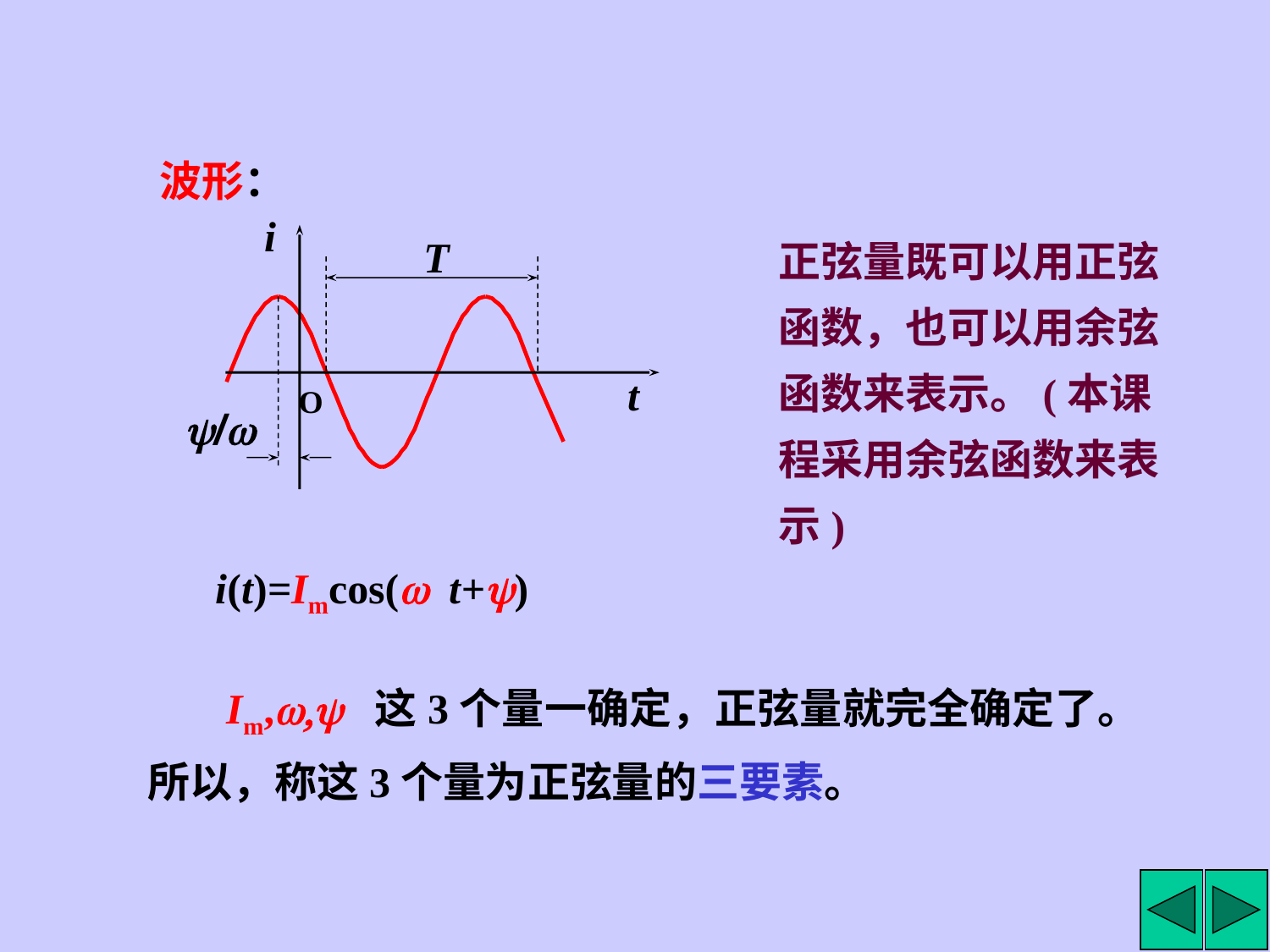

波形：
i

T

t

O
ψ/ω

正弦量既可以用正弦函数，也可以用余弦函数来表示。(本课程采用余弦函数来表示)
i(t)=Imcos(ω t+ψ)
Im,ω,ψ 这3个量一确定，正弦量就完全确定了。所以，称这3个量为正弦量的三要素。